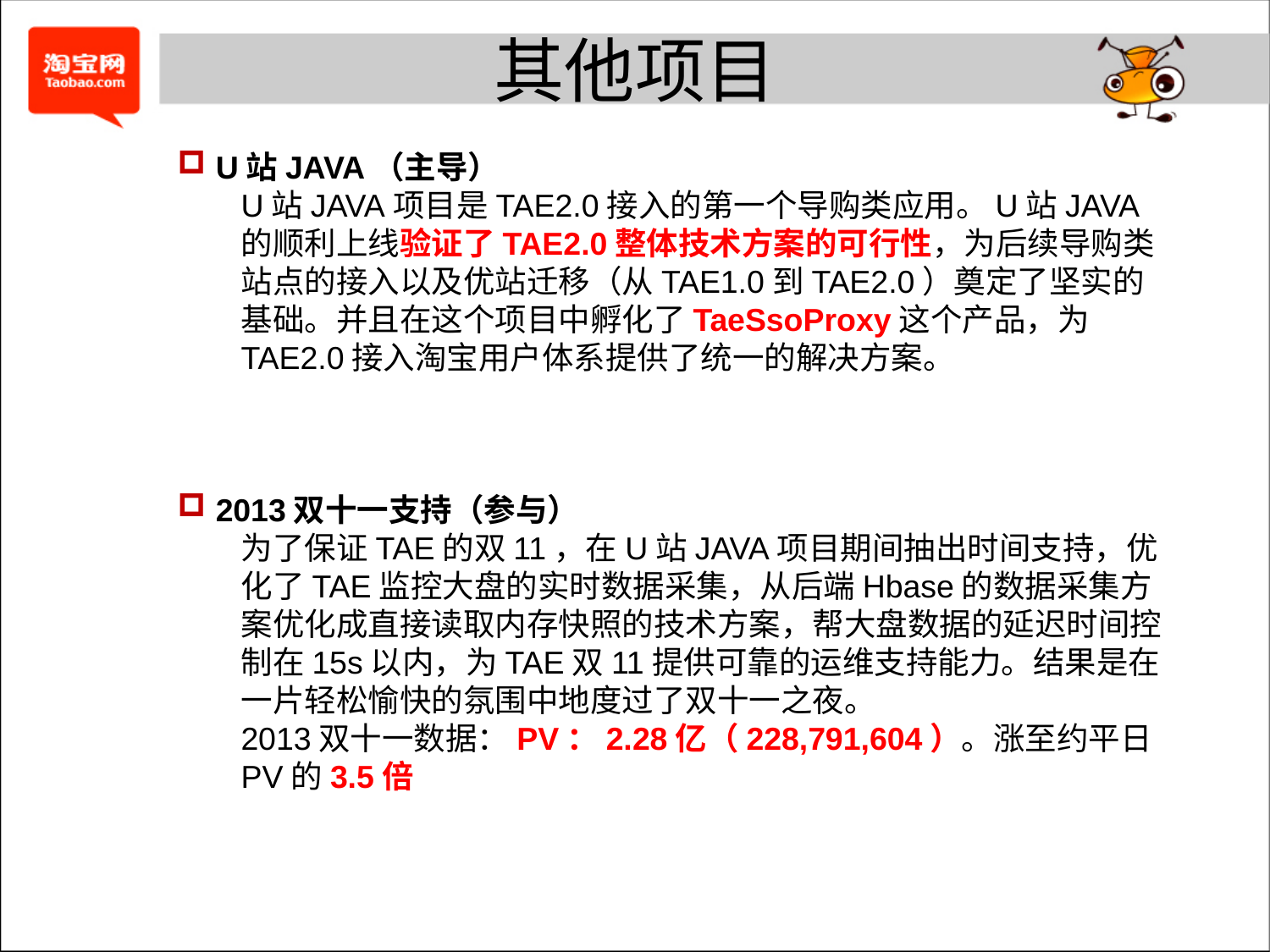

# 其他项目
 U站JAVA（主导）
U站JAVA项目是TAE2.0接入的第一个导购类应用。U站JAVA的顺利上线验证了TAE2.0整体技术方案的可行性，为后续导购类站点的接入以及优站迁移（从TAE1.0到TAE2.0）奠定了坚实的基础。并且在这个项目中孵化了TaeSsoProxy这个产品，为TAE2.0接入淘宝用户体系提供了统一的解决方案。

 2013双十一支持（参与）
为了保证TAE的双11，在U站JAVA项目期间抽出时间支持，优化了TAE监控大盘的实时数据采集，从后端Hbase的数据采集方案优化成直接读取内存快照的技术方案，帮大盘数据的延迟时间控制在15s以内，为TAE双11提供可靠的运维支持能力。结果是在一片轻松愉快的氛围中地度过了双十一之夜。
2013双十一数据：PV：2.28亿（228,791,604）。涨至约平日PV的3.5倍